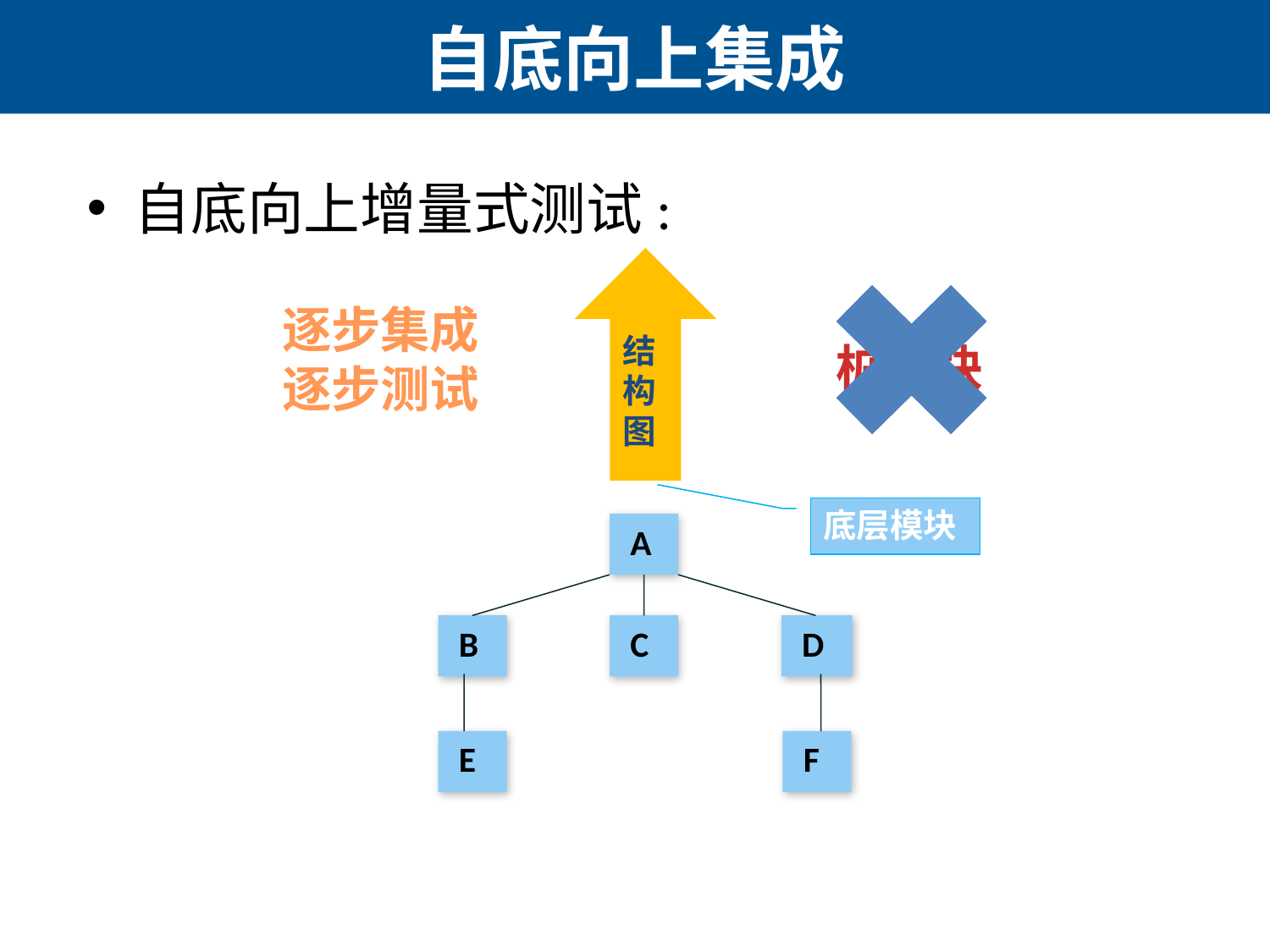

# 自底向上集成
自底向上增量式测试:

结构图

逐步集成
逐步测试
桩模块
底层模块
 A

 B

 C

 D

 E

 F